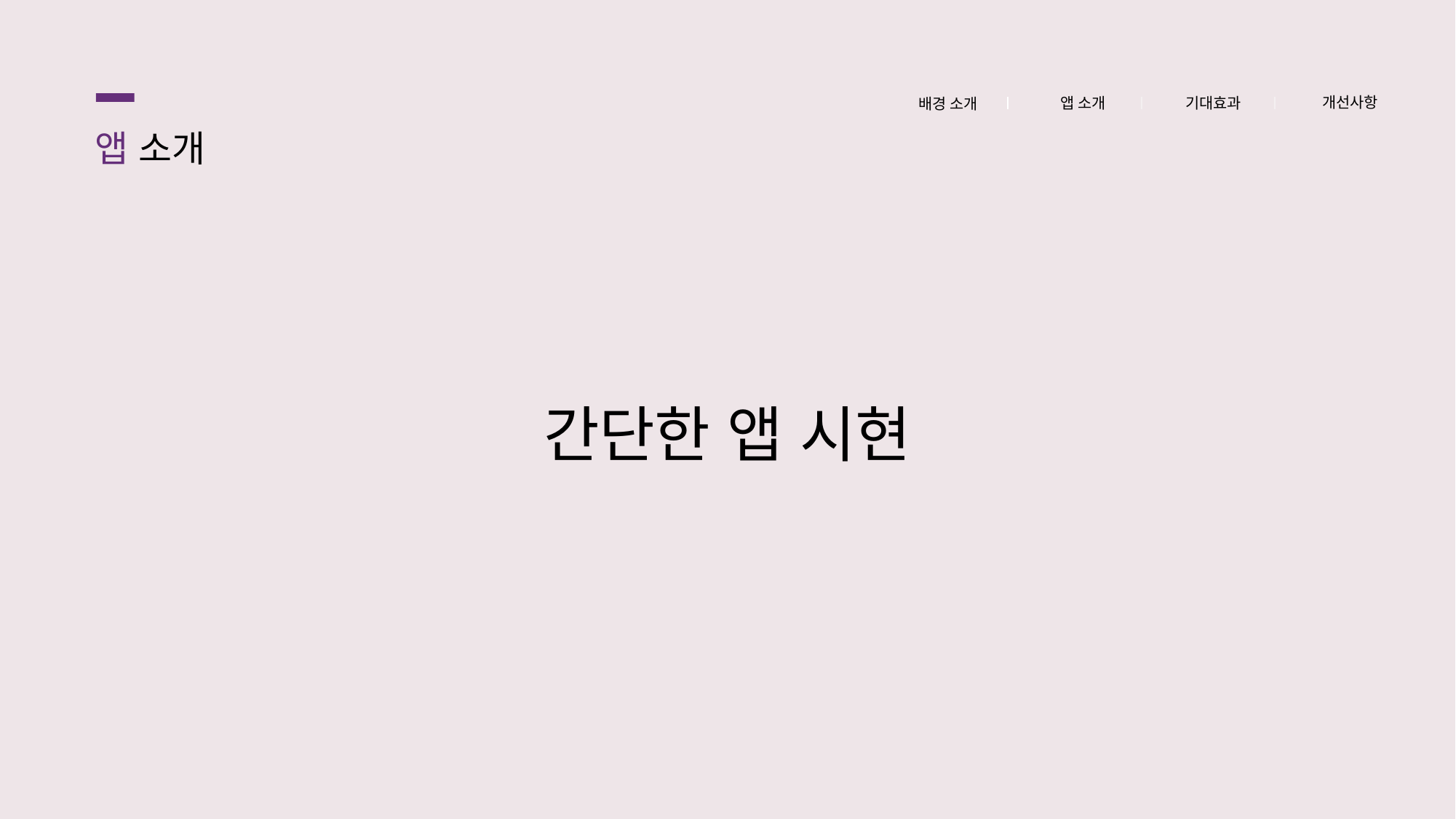

개선사항
앱 소개
기대효과
배경 소개

앱 소개
간단한 앱 시현